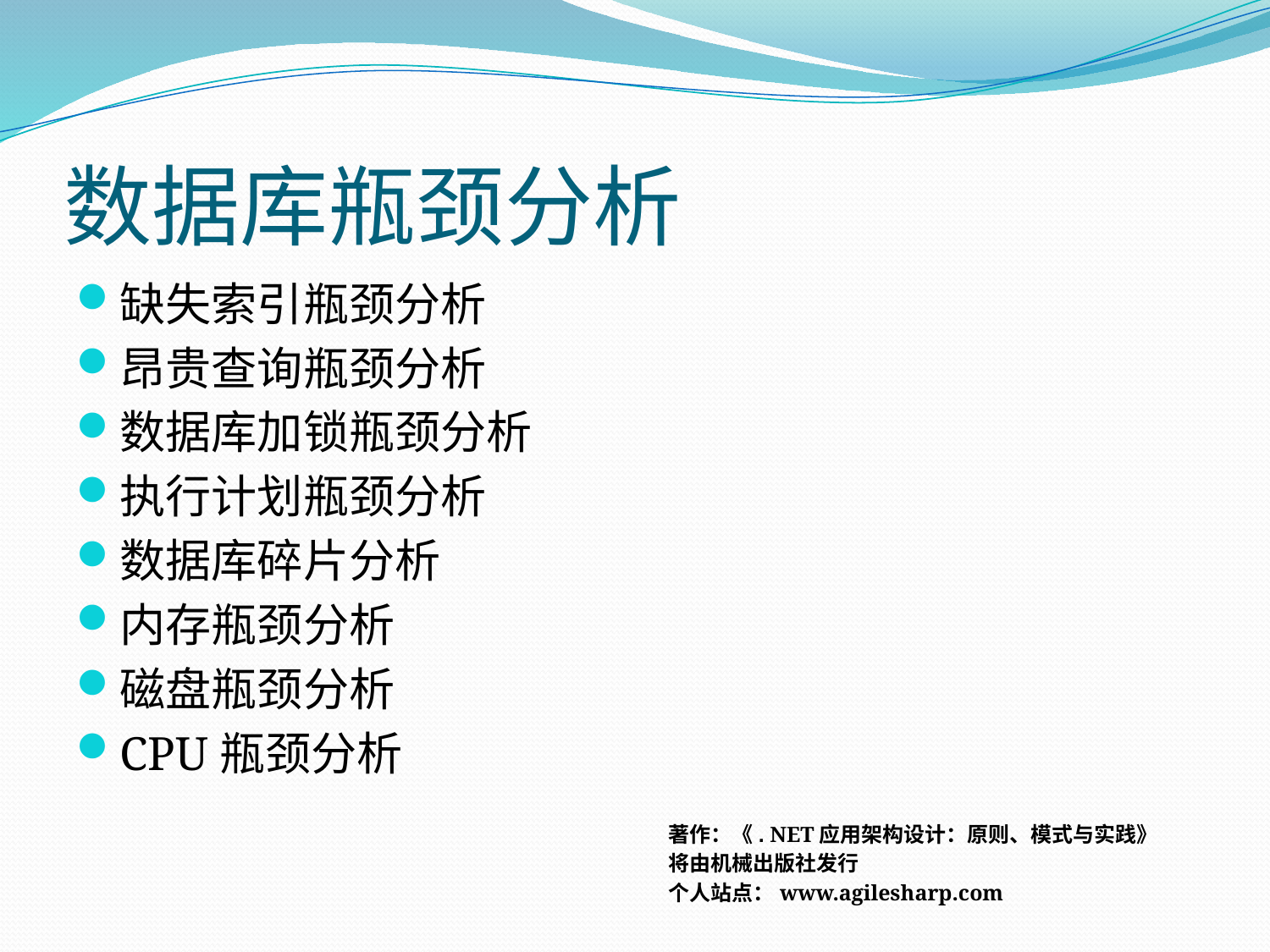

# 数据库瓶颈分析
缺失索引瓶颈分析
昂贵查询瓶颈分析
数据库加锁瓶颈分析
执行计划瓶颈分析
数据库碎片分析
内存瓶颈分析
磁盘瓶颈分析
CPU瓶颈分析
著作：《. NET应用架构设计：原则、模式与实践》
将由机械出版社发行
个人站点：www.agilesharp.com